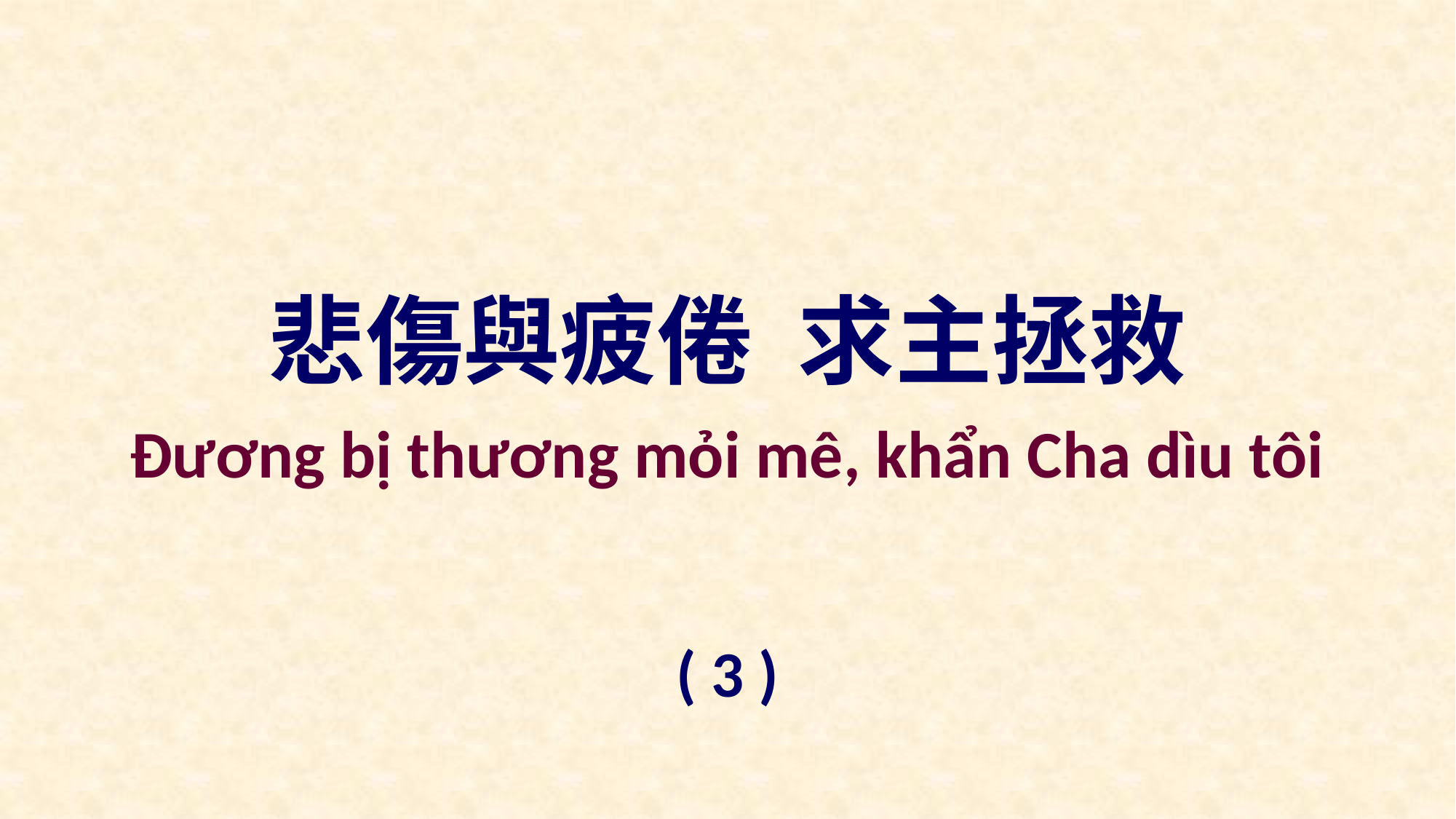

悲傷與疲倦  求主拯救
Đương bị thương mỏi mê, khẩn Cha dìu tôi
( 3 )